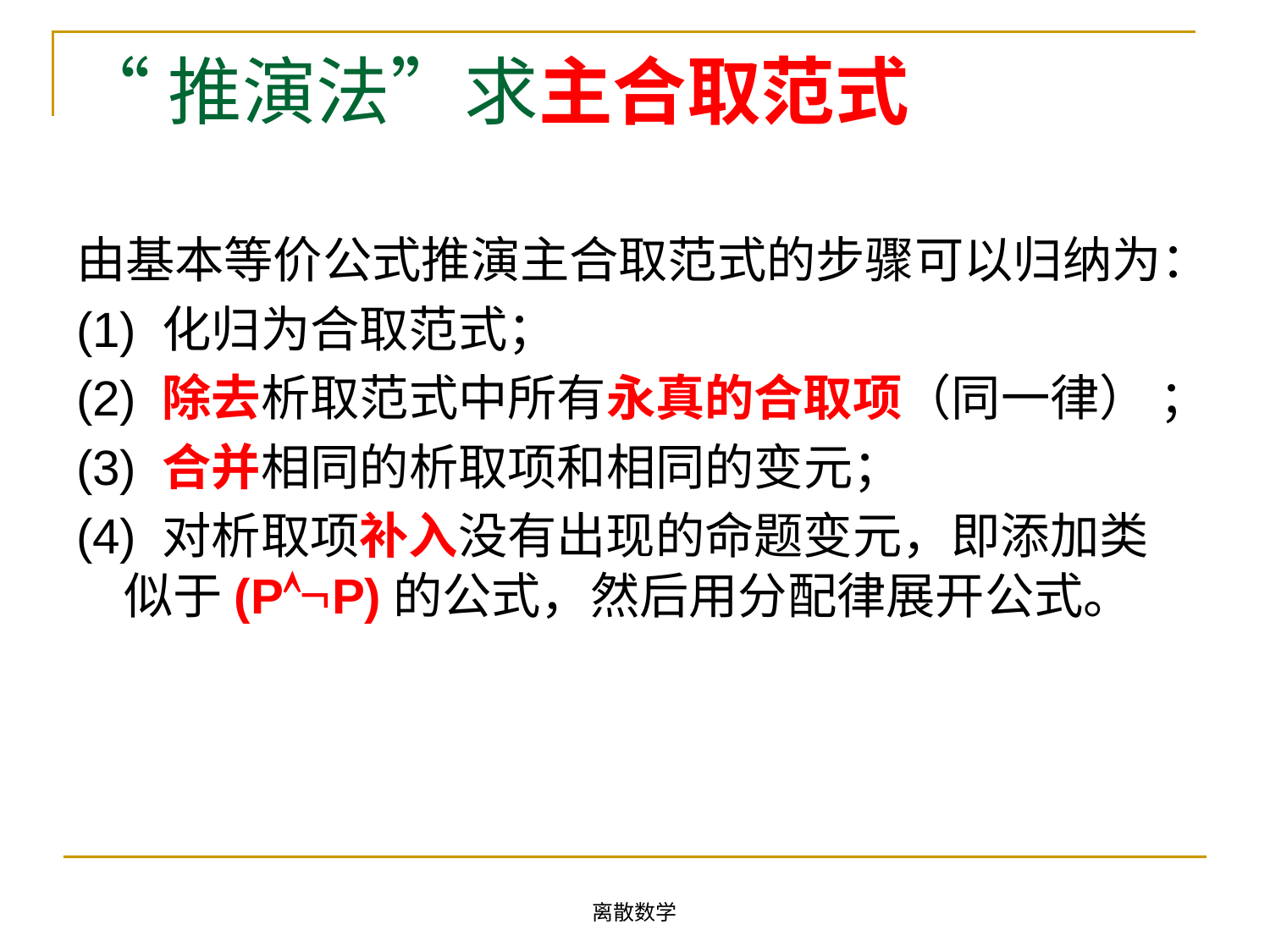

# “推演法”求主合取范式
由基本等价公式推演主合取范式的步骤可以归纳为：
(1) 化归为合取范式；
(2) 除去析取范式中所有永真的合取项（同一律） ；
(3) 合并相同的析取项和相同的变元；
(4) 对析取项补入没有出现的命题变元，即添加类似于(P∧¬P)的公式，然后用分配律展开公式。

110
离散数学